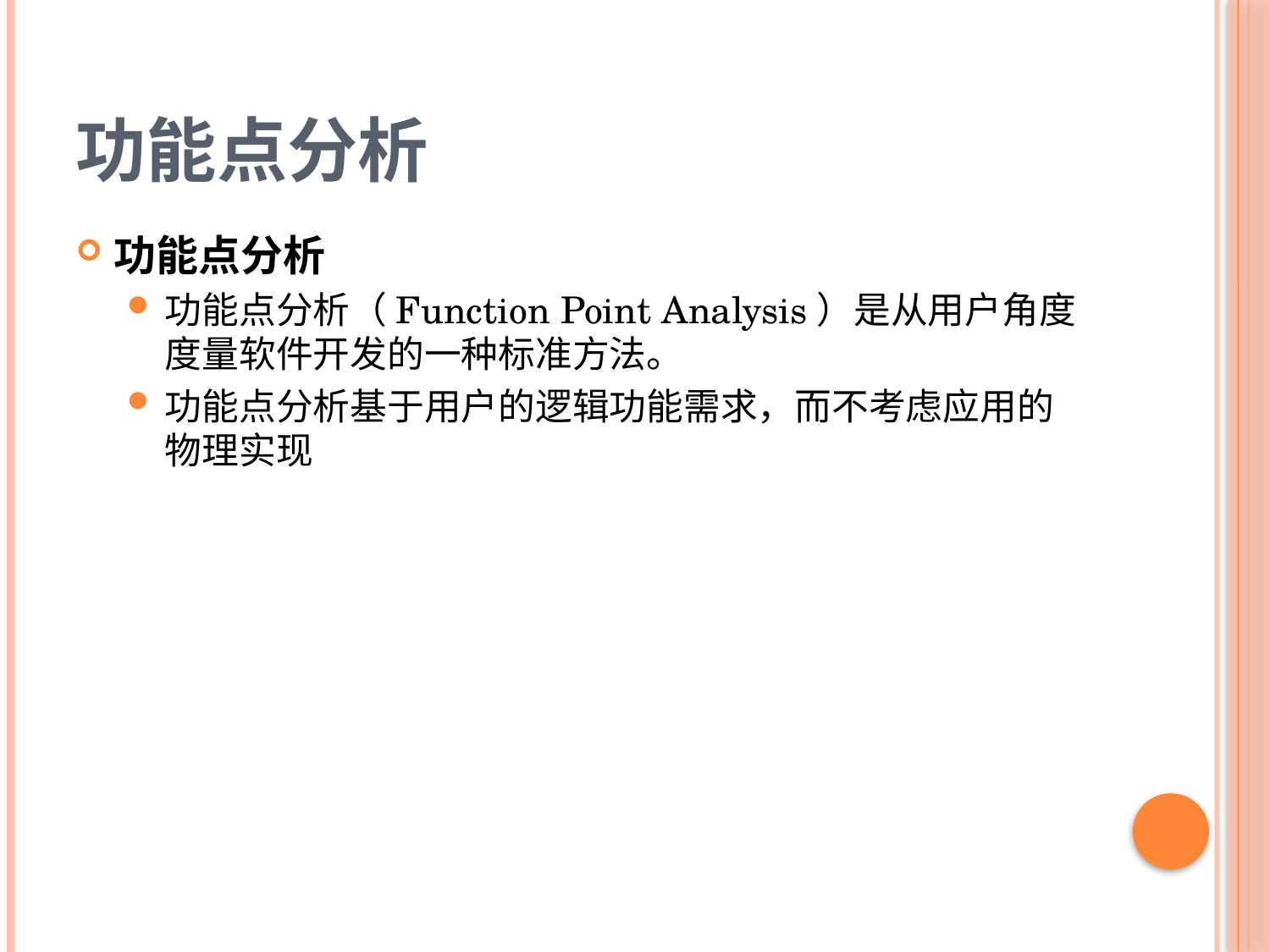

# 功能点分析
功能点分析
功能点分析（Function Point Analysis）是从用户角度度量软件开发的一种标准方法。
功能点分析基于用户的逻辑功能需求，而不考虑应用的物理实现